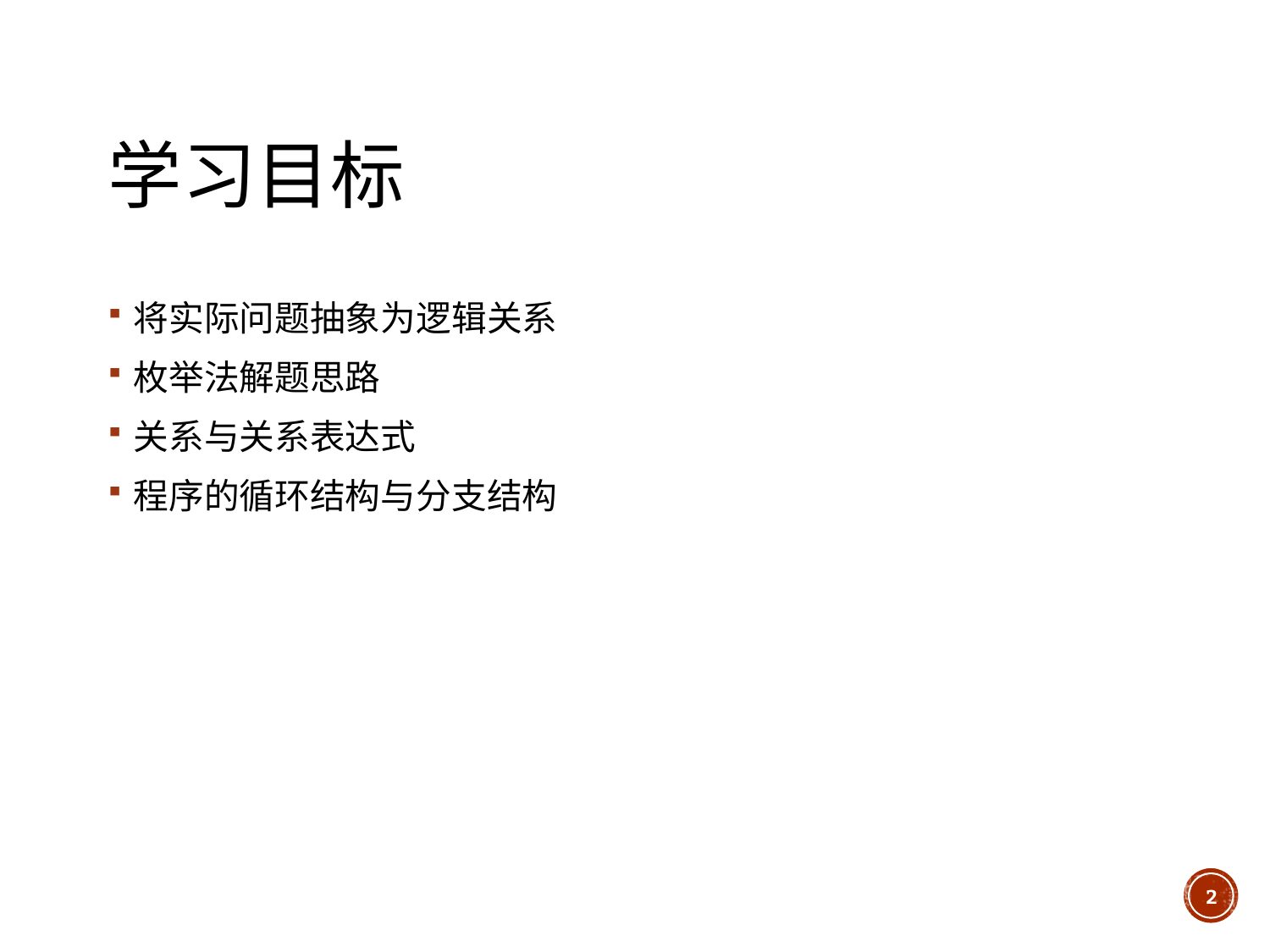

# 学习目标
将实际问题抽象为逻辑关系
枚举法解题思路
关系与关系表达式
程序的循环结构与分支结构
2